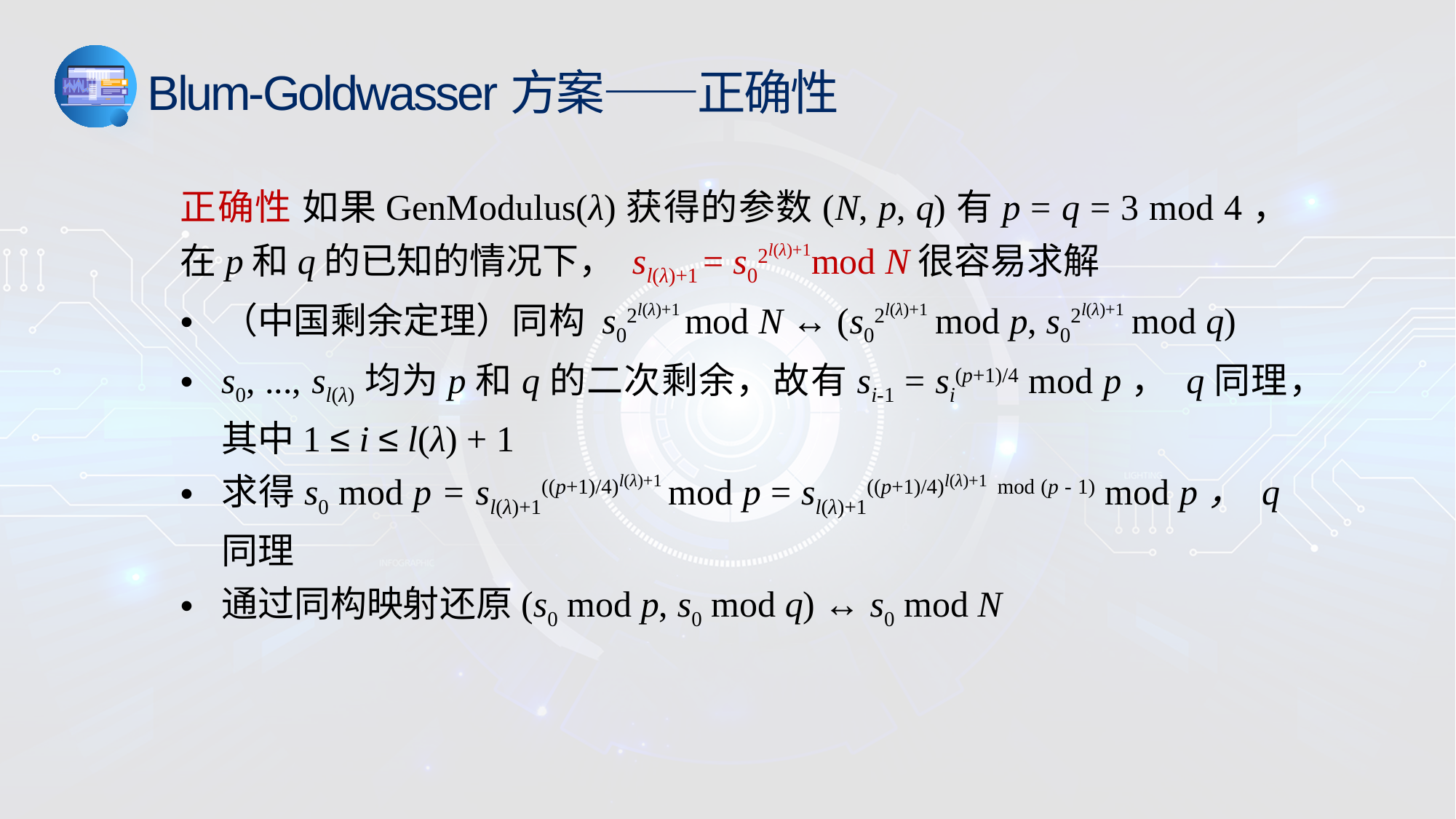

Blum-Goldwasser方案——正确性

正确性 如果GenModulus(λ)获得的参数(N, p, q)有p = q = 3 mod 4，在p和q的已知的情况下， sl(λ)+1 = s02l(λ)+1mod N很容易求解
（中国剩余定理）同构 s02l(λ)+1 mod N ↔ (s02l(λ)+1 mod p, s02l(λ)+1 mod q)
s0, ..., sl(λ)均为p和q的二次剩余，故有si-1 = si(p+1)/4 mod p， q同理，其中1 ≤ i ≤ l(λ) + 1
求得s0 mod p = sl(λ)+1((p+1)/4)l(λ)+1 mod p = sl(λ)+1((p+1)/4)l(λ)+1 mod (p - 1) mod p， q同理
通过同构映射还原(s0 mod p, s0 mod q) ↔ s0 mod N